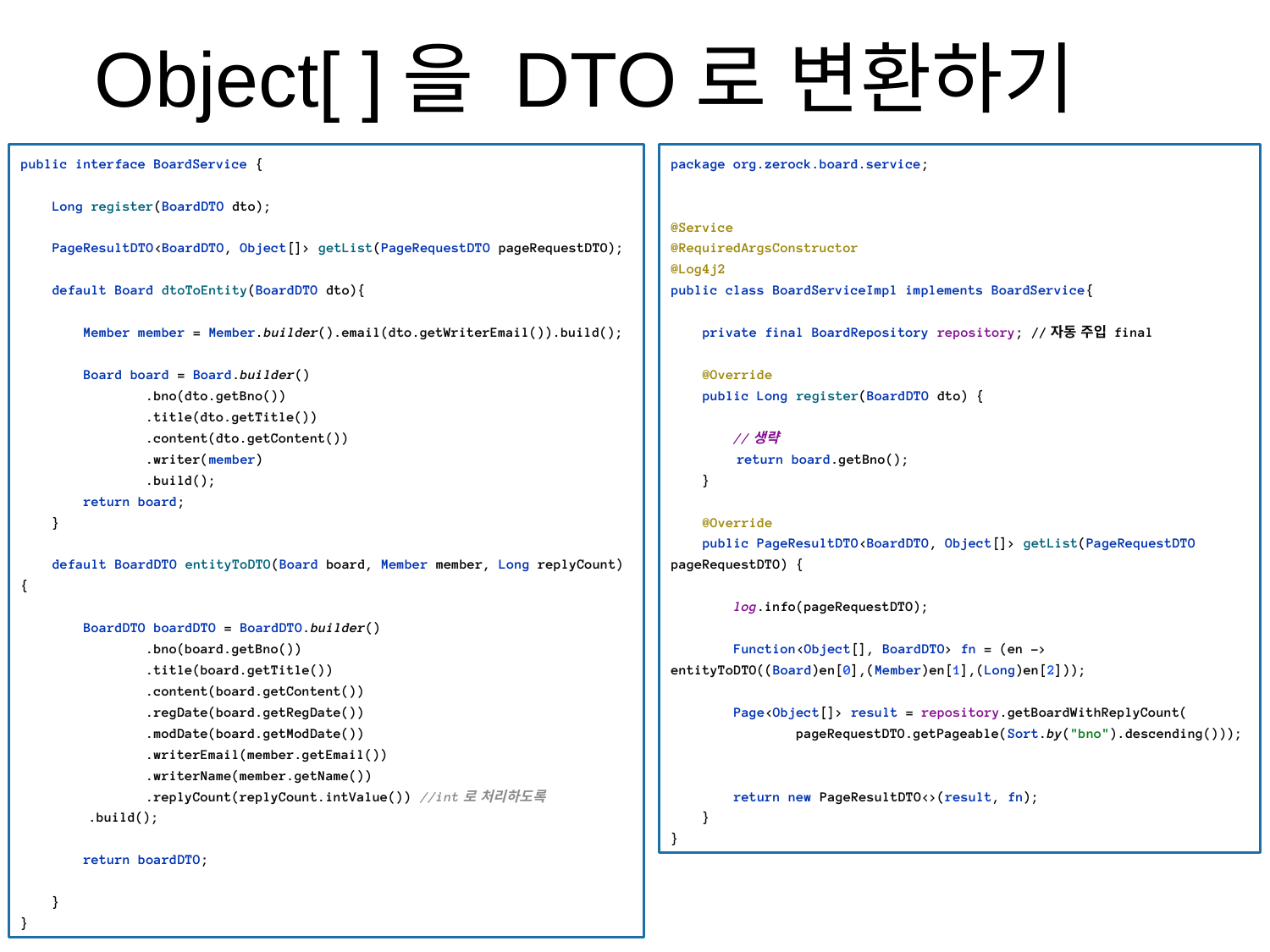

# Object[ ]을 DTO로 변환하기
public interface BoardService {
    Long register(BoardDTO dto);
    PageResultDTO<BoardDTO, Object[]> getList(PageRequestDTO pageRequestDTO);
    default Board dtoToEntity(BoardDTO dto){
        Member member = Member.builder().email(dto.getWriterEmail()).build();
        Board board = Board.builder()
                .bno(dto.getBno())
                .title(dto.getTitle())
                .content(dto.getContent())
                .writer(member)
                .build();
        return board;
    }
    default BoardDTO entityToDTO(Board board, Member member, Long replyCount) {
        BoardDTO boardDTO = BoardDTO.builder()
                .bno(board.getBno())
                .title(board.getTitle())
                .content(board.getContent())
                .regDate(board.getRegDate())
                .modDate(board.getModDate())
                .writerEmail(member.getEmail())
                .writerName(member.getName())
                .replyCount(replyCount.intValue()) //int로 처리하도록
                .build();
        return boardDTO;
    }
}
package org.zerock.board.service;
@Service
@RequiredArgsConstructor
@Log4j2
public class BoardServiceImpl implements BoardService{
    private final BoardRepository repository; //자동 주입 final
    @Override
    public Long register(BoardDTO dto) {
        //생략
        return board.getBno();
    }
    @Override
    public PageResultDTO<BoardDTO, Object[]> getList(PageRequestDTO pageRequestDTO) {
        log.info(pageRequestDTO);
        Function<Object[], BoardDTO> fn = (en -> entityToDTO((Board)en[0],(Member)en[1],(Long)en[2]));
        Page<Object[]> result = repository.getBoardWithReplyCount(
                pageRequestDTO.getPageable(Sort.by("bno").descending()));
        return new PageResultDTO<>(result, fn);
    }
}